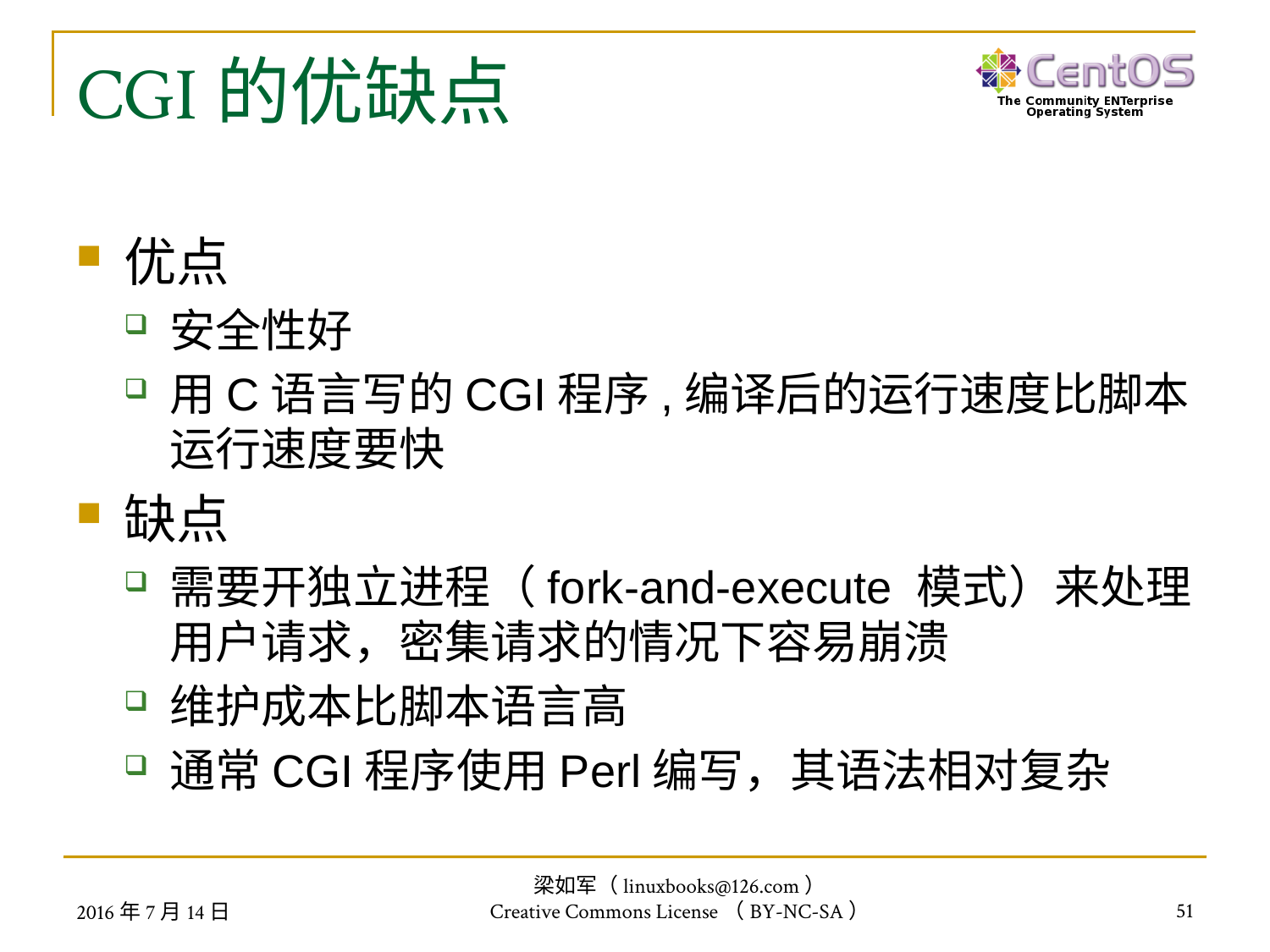

# CGI的优缺点
优点
安全性好
用C语言写的CGI程序,编译后的运行速度比脚本运行速度要快
缺点
需要开独立进程（fork-and-execute 模式）来处理用户请求，密集请求的情况下容易崩溃
维护成本比脚本语言高
通常CGI程序使用Perl编写，其语法相对复杂
梁如军（linuxbooks@126.com）
Creative Commons License（BY-NC-SA）
2016年7月14日
51